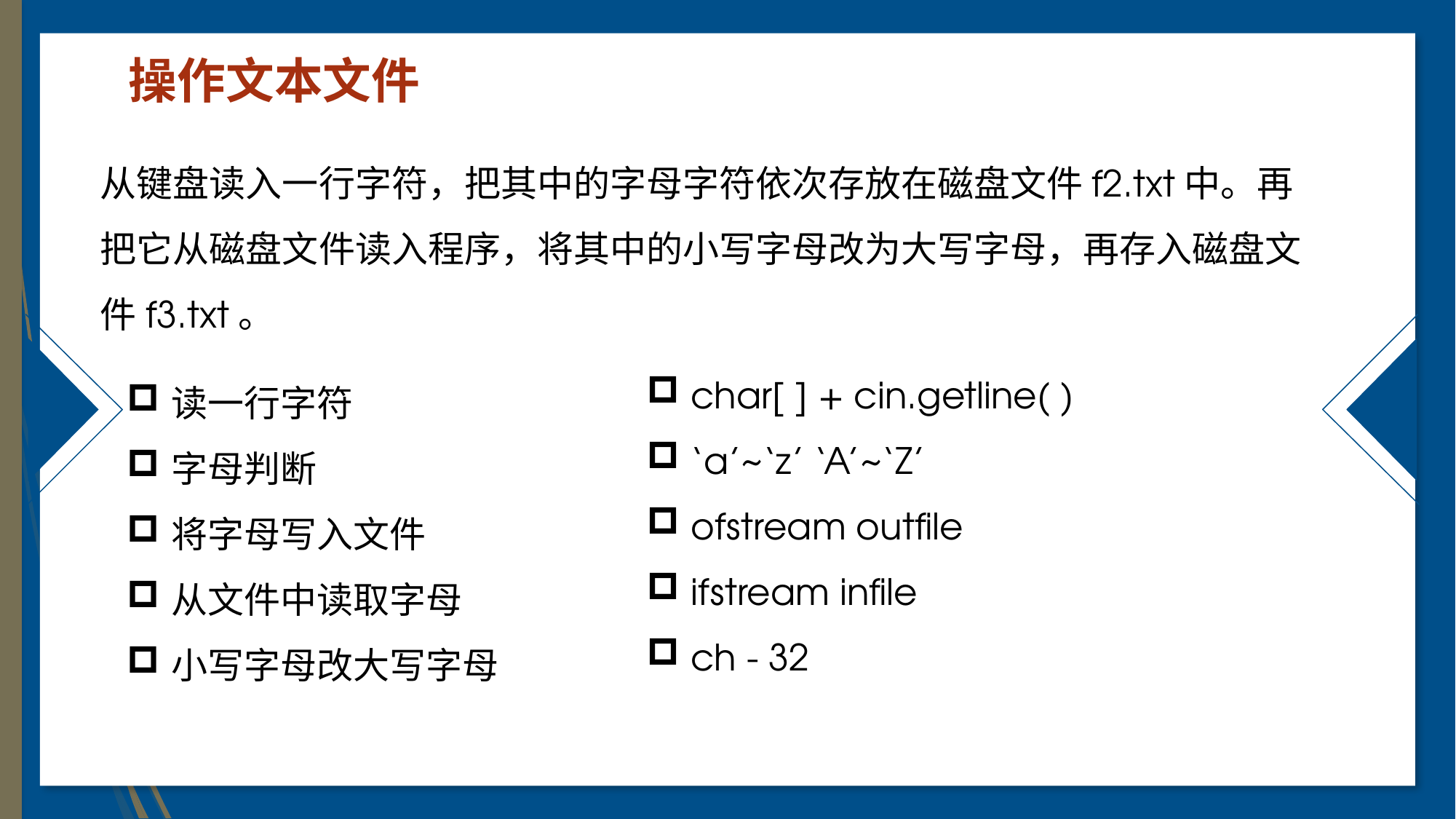

操作文本文件
从键盘读入一行字符，把其中的字母字符依次存放在磁盘文件f2.txt中。再把它从磁盘文件读入程序，将其中的小写字母改为大写字母，再存入磁盘文件f3.txt。
char[ ] + cin.getline( )
‘a’~‘z’ ‘A’~‘Z’
ofstream outfile
ifstream infile
ch - 32
读一行字符
字母判断
将字母写入文件
从文件中读取字母
小写字母改大写字母